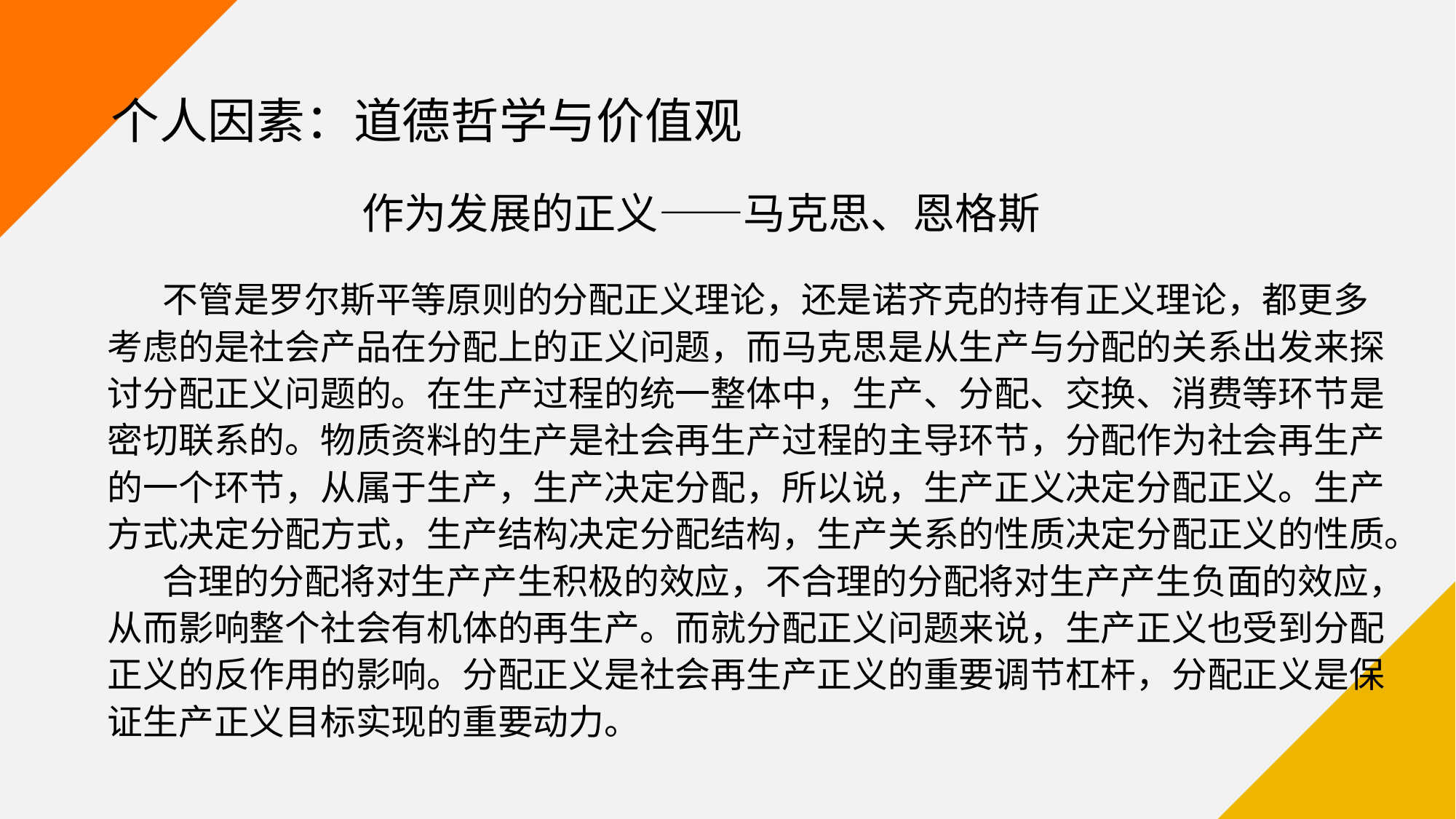

# 个人因素：道德哲学与价值观
作为发展的正义——马克思、恩格斯
         不管是罗尔斯平等原则的分配正义理论，还是诺齐克的持有正义理论，都更多考虑的是社会产品在分配上的正义问题，而马克思是从生产与分配的关系出发来探讨分配正义问题的。在生产过程的统一整体中，生产、分配、交换、消费等环节是密切联系的。物质资料的生产是社会再生产过程的主导环节，分配作为社会再生产的一个环节，从属于生产，生产决定分配，所以说，生产正义决定分配正义。生产方式决定分配方式，生产结构决定分配结构，生产关系的性质决定分配正义的性质。
         合理的分配将对生产产生积极的效应，不合理的分配将对生产产生负面的效应，从而影响整个社会有机体的再生产。而就分配正义问题来说，生产正义也受到分配正义的反作用的影响。分配正义是社会再生产正义的重要调节杠杆，分配正义是保证生产正义目标实现的重要动力。